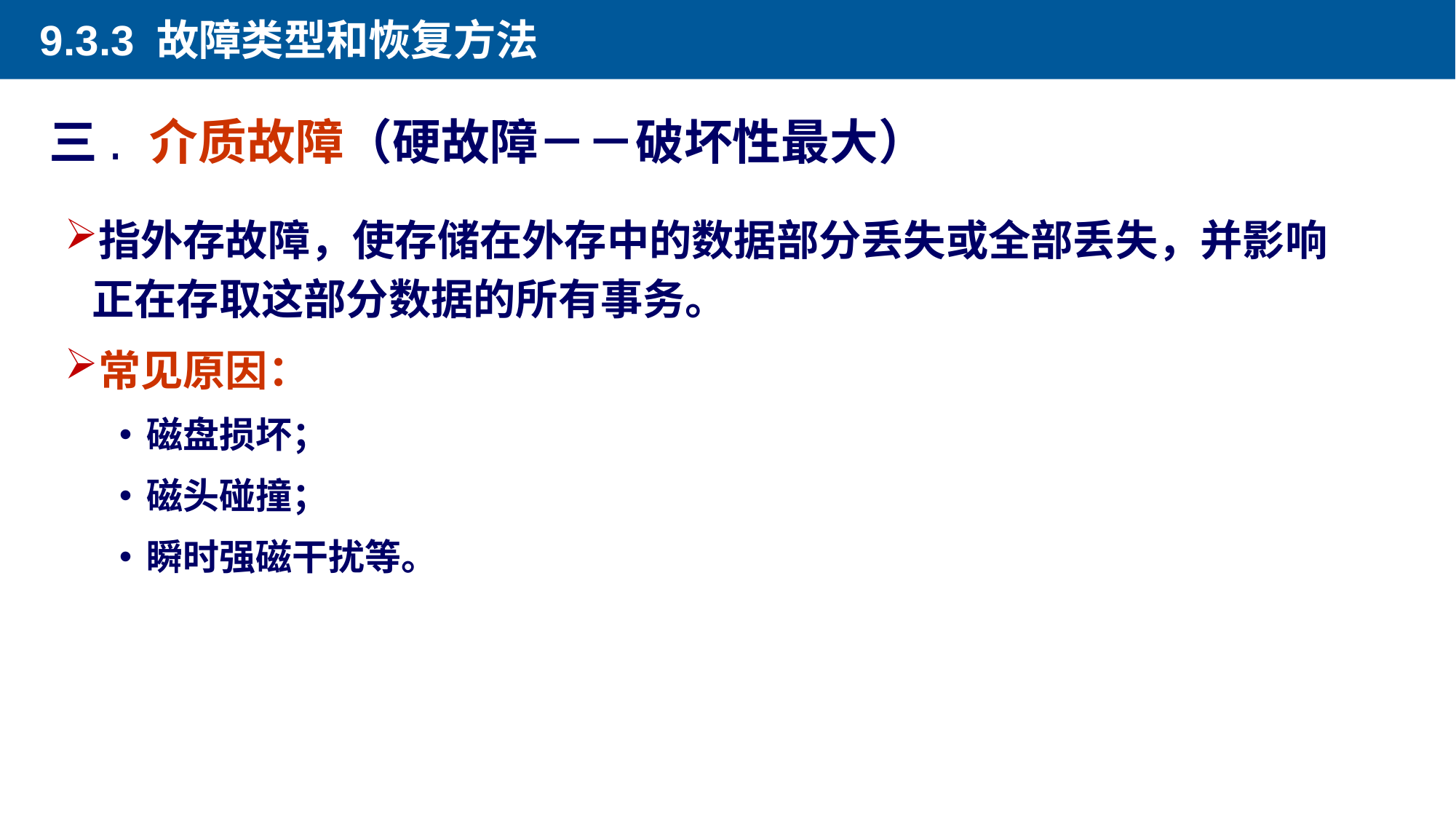

9.3.3 故障类型和恢复方法
三. 介质故障（硬故障－－破坏性最大）
指外存故障，使存储在外存中的数据部分丢失或全部丢失，并影响正在存取这部分数据的所有事务。
常见原因：
磁盘损坏；
磁头碰撞；
瞬时强磁干扰等。